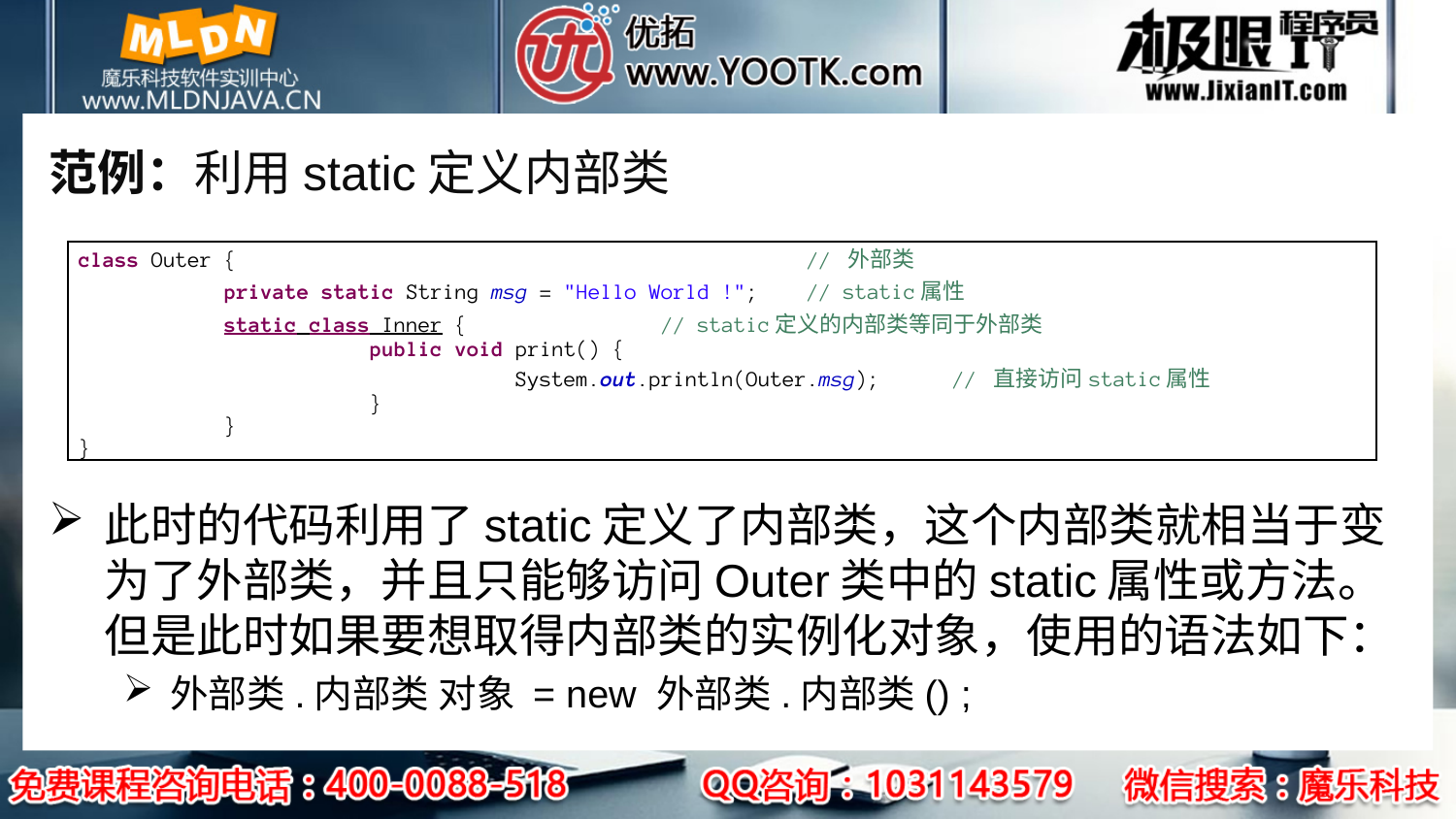

# 范例：利用static定义内部类
| class Outer { // 外部类 private static String msg = "Hello World !"; // static属性 static class Inner { // static定义的内部类等同于外部类 public void print() { System.out.println(Outer.msg); // 直接访问static属性 } } } |
| --- |
此时的代码利用了static定义了内部类，这个内部类就相当于变为了外部类，并且只能够访问Outer类中的static属性或方法。但是此时如果要想取得内部类的实例化对象，使用的语法如下：
外部类.内部类 对象 = new 外部类.内部类() ;